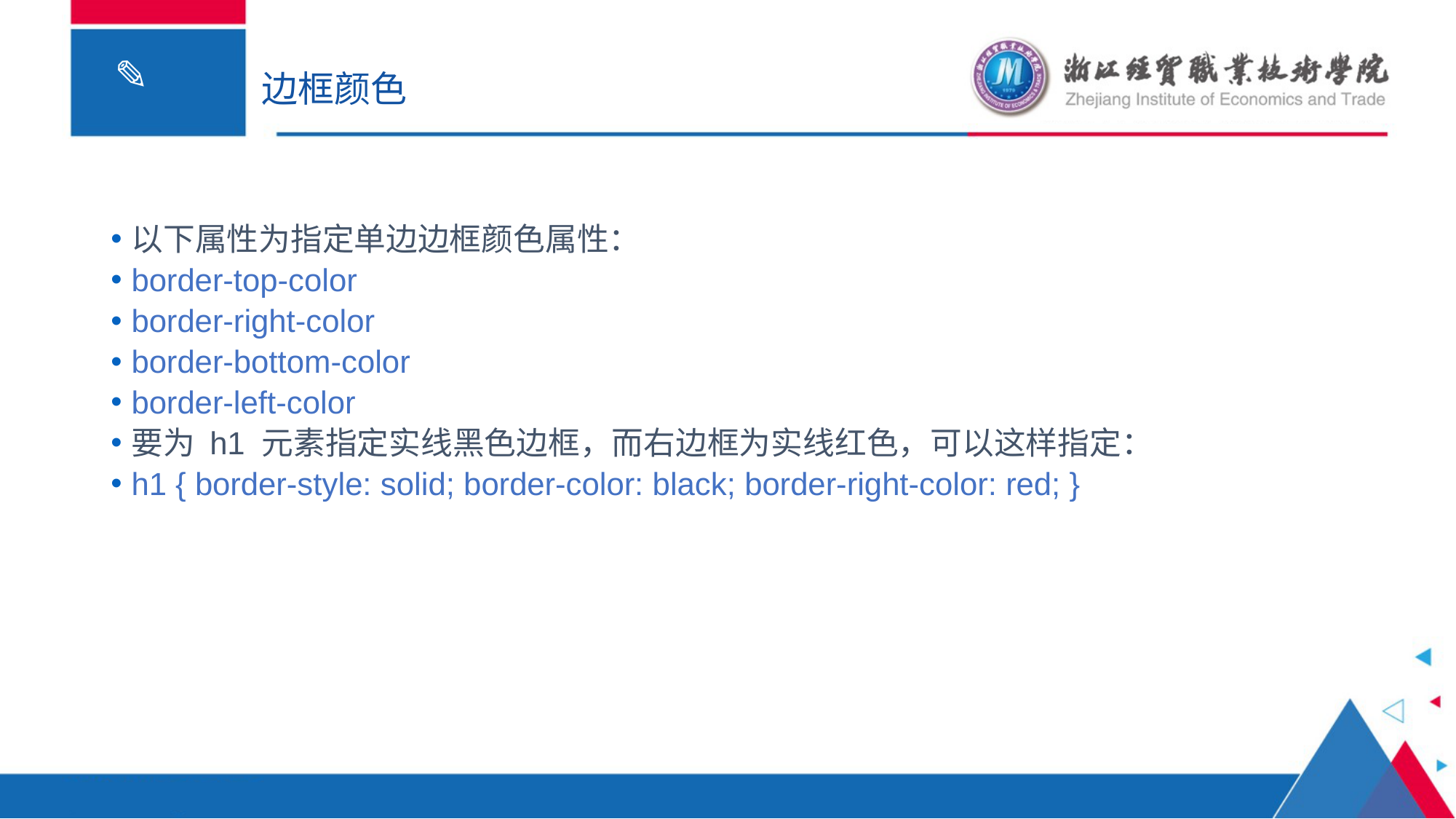

# 边框颜色

以下属性为指定单边边框颜色属性：
border-top-color
border-right-color
border-bottom-color
border-left-color
要为 h1 元素指定实线黑色边框，而右边框为实线红色，可以这样指定：
h1 { border-style: solid; border-color: black; border-right-color: red; }